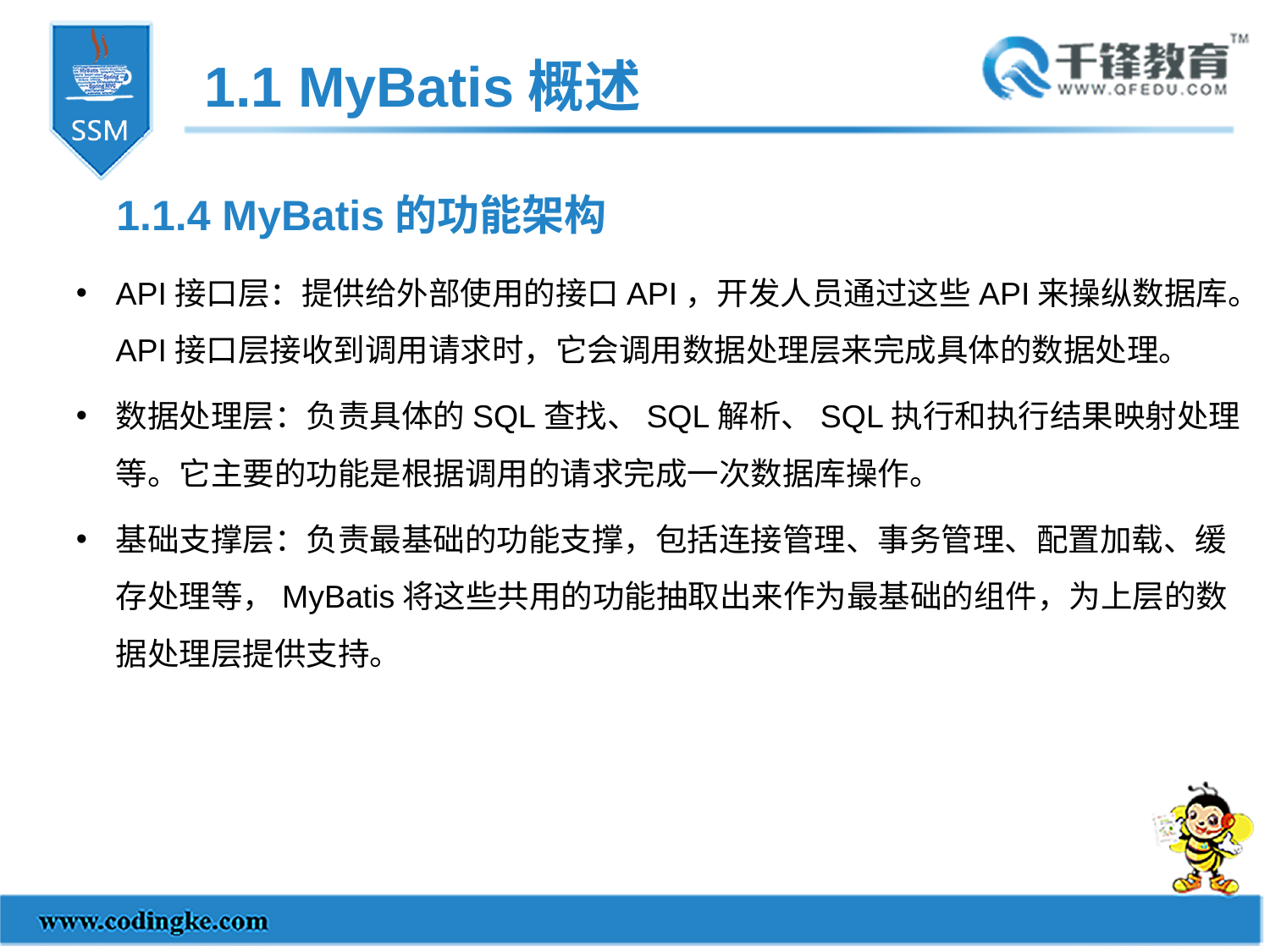

1.1 MyBatis概述
1.1.4 MyBatis的功能架构
API接口层：提供给外部使用的接口API，开发人员通过这些API来操纵数据库。API接口层接收到调用请求时，它会调用数据处理层来完成具体的数据处理。
数据处理层：负责具体的SQL查找、SQL解析、SQL执行和执行结果映射处理等。它主要的功能是根据调用的请求完成一次数据库操作。
基础支撑层：负责最基础的功能支撑，包括连接管理、事务管理、配置加载、缓存处理等，MyBatis将这些共用的功能抽取出来作为最基础的组件，为上层的数据处理层提供支持。